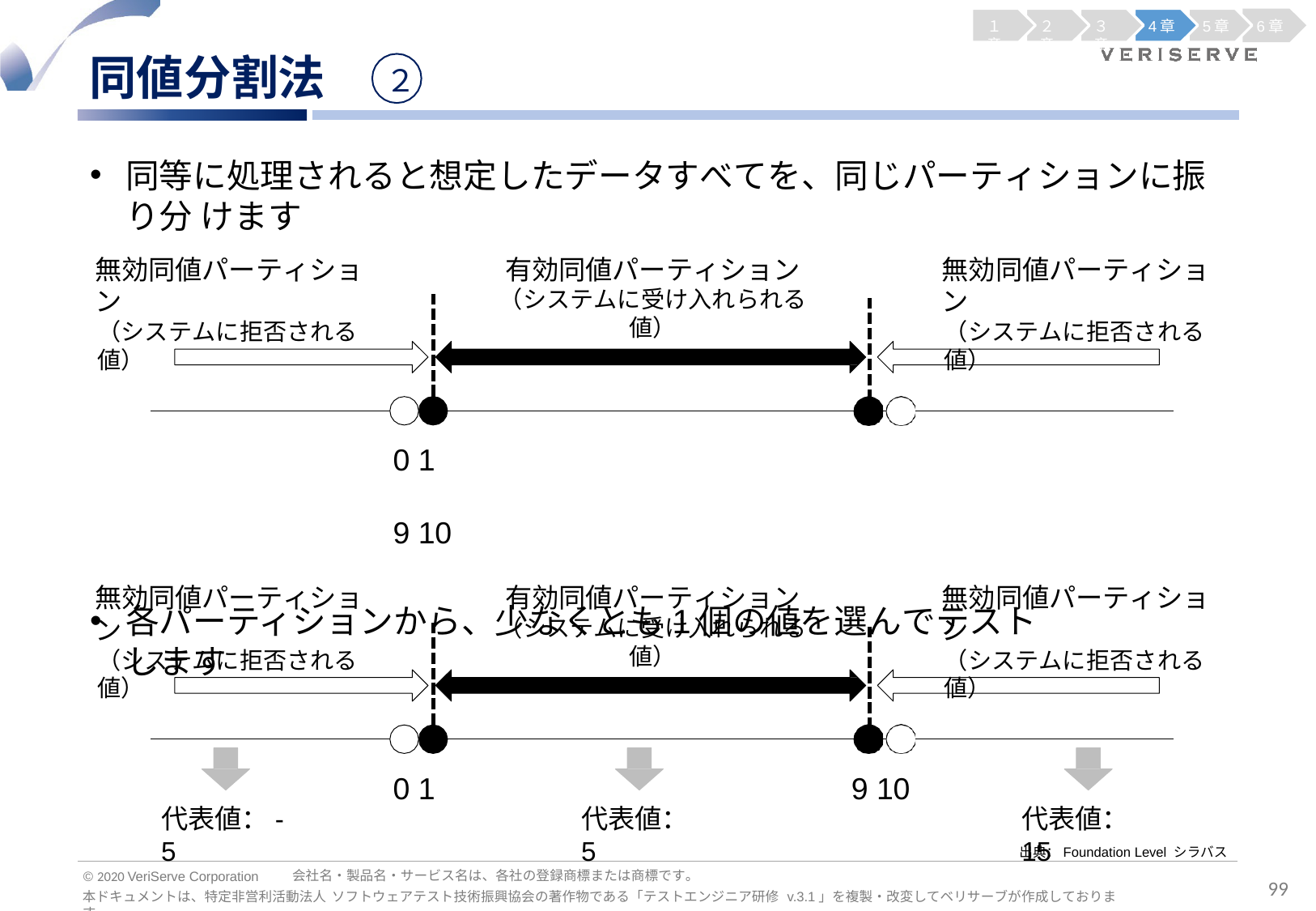

１章
２章
３章
4章
5章
6章
同値分割法

２
同等に処理されると想定したデータすべてを、同じパーティションに振り分 けます
無効同値パーティション
（システムに拒否される値）
有効同値パーティション
（システムに受け入れられる値）
無効同値パーティション
（システムに拒否される値）

0 1	9 10

各パーティションから、少なくとも1個の値を選んでテストします
無効同値パーティション
（システムに拒否される値）
有効同値パーティション
（システムに受け入れられる値）
無効同値パーティション
（システムに拒否される値）

0 1
9 10
代表値：-5
代表値：5
代表値：15
出典：Foundation Level シラバス
会社名・製品名・サービス名は、各社の登録商標または商標です。
© 2020 VeriServe Corporation
99
本ドキュメントは、特定非営利活動法人 ソフトウェアテスト技術振興協会の著作物である「テストエンジニア研修 v.3.1」を複製・改変してベリサーブが作成しております。